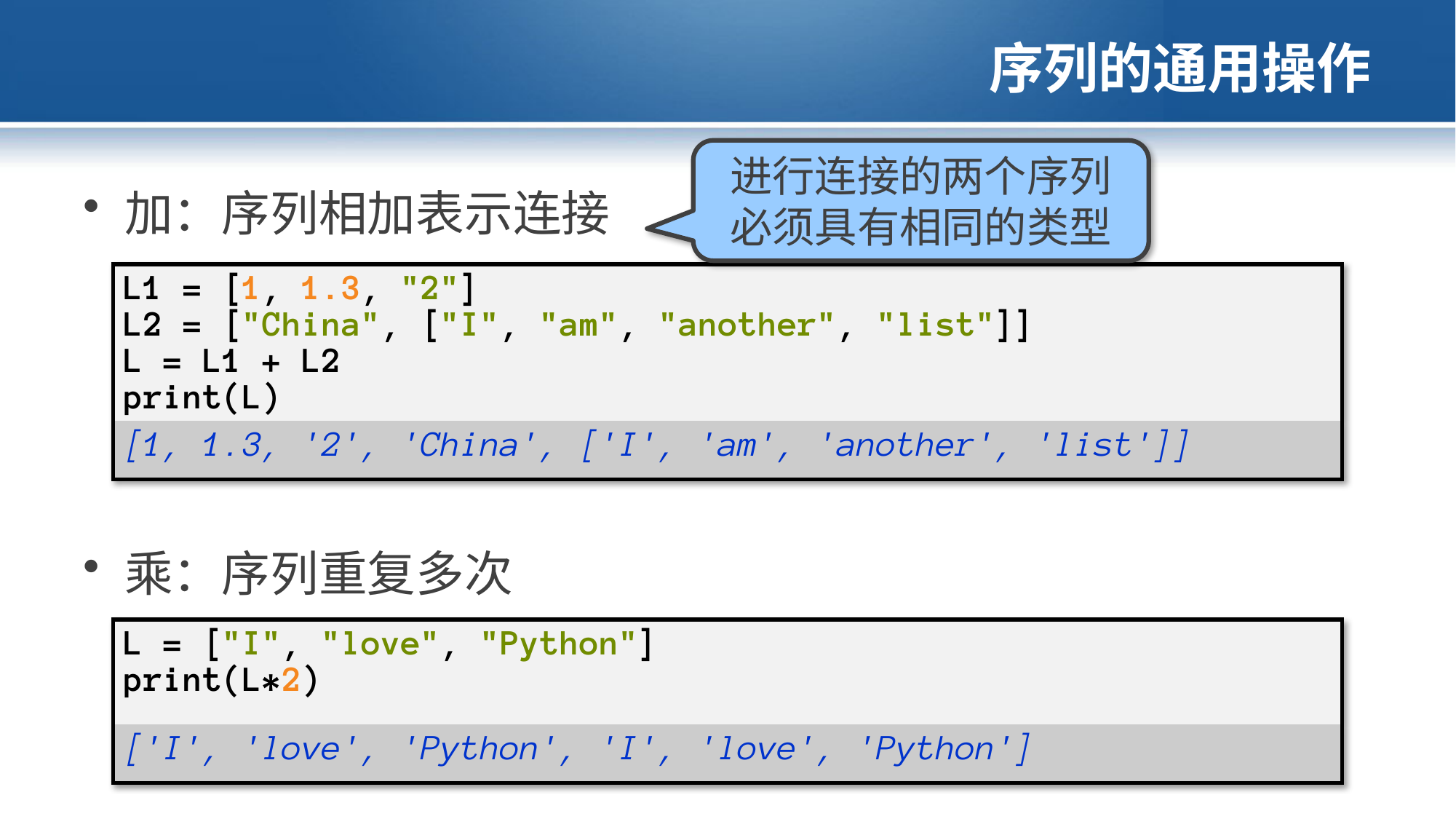

# 序列的通用操作
进行连接的两个序列必须具有相同的类型
加：序列相加表示连接

乘：序列重复多次

| L1 = [1, 1.3, "2"] L2 = ["China", ["I", "am", "another", "list"]] L = L1 + L2 print(L) |
| --- |
| [1, 1.3, '2', 'China', ['I', 'am', 'another', 'list']] |
| L = ["I", "love", "Python"] print(L\*2) |
| --- |
| ['I', 'love', 'Python', 'I', 'love', 'Python'] |